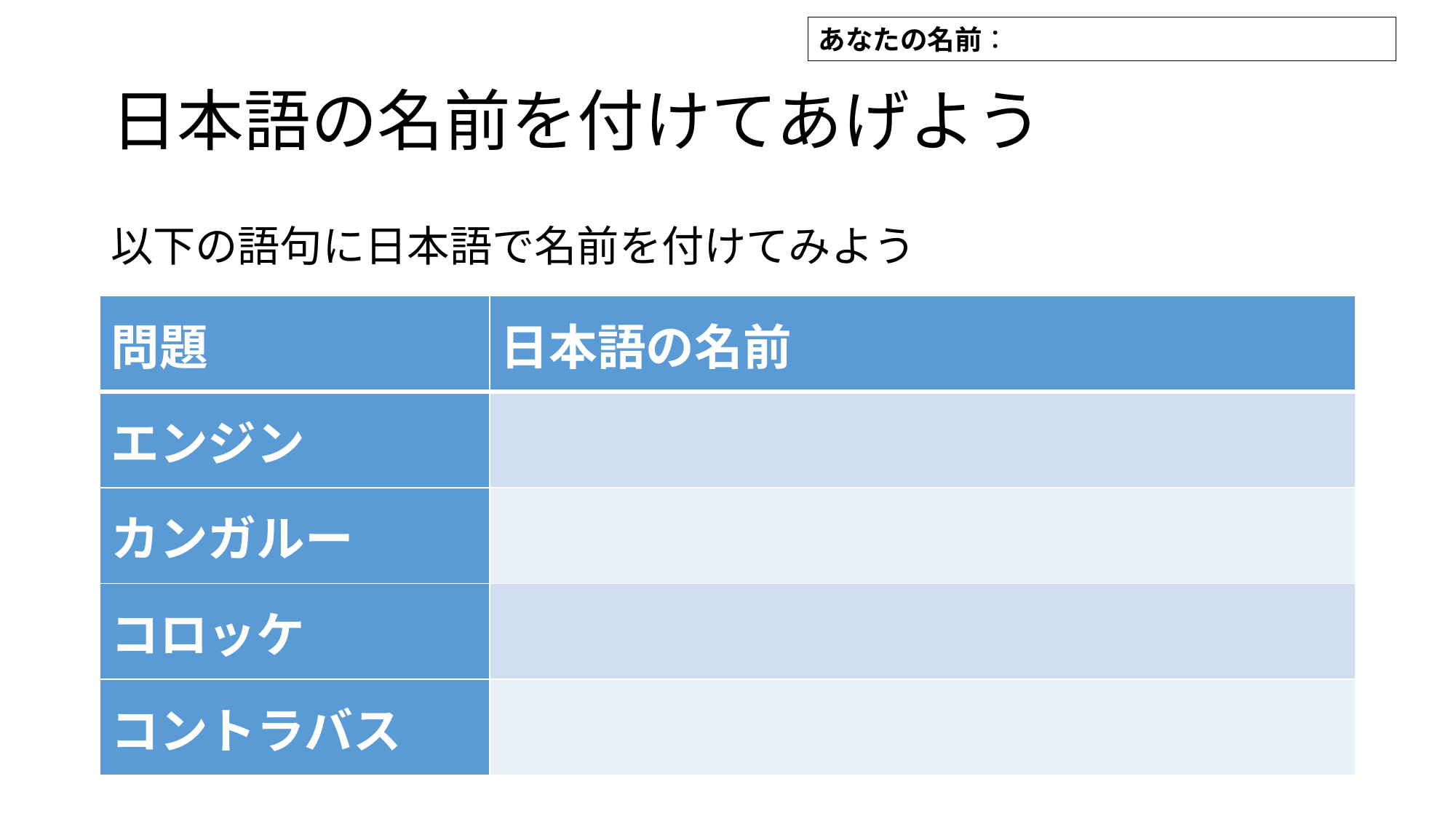

あなたの名前：
日本語の名前を付けてあげよう
以下の語句に日本語で名前を付けてみよう
| 問題 | 日本語の名前 |
| --- | --- |
| エンジン |  |
| カンガルー |  |
| コロッケ |  |
| コントラバス |  |